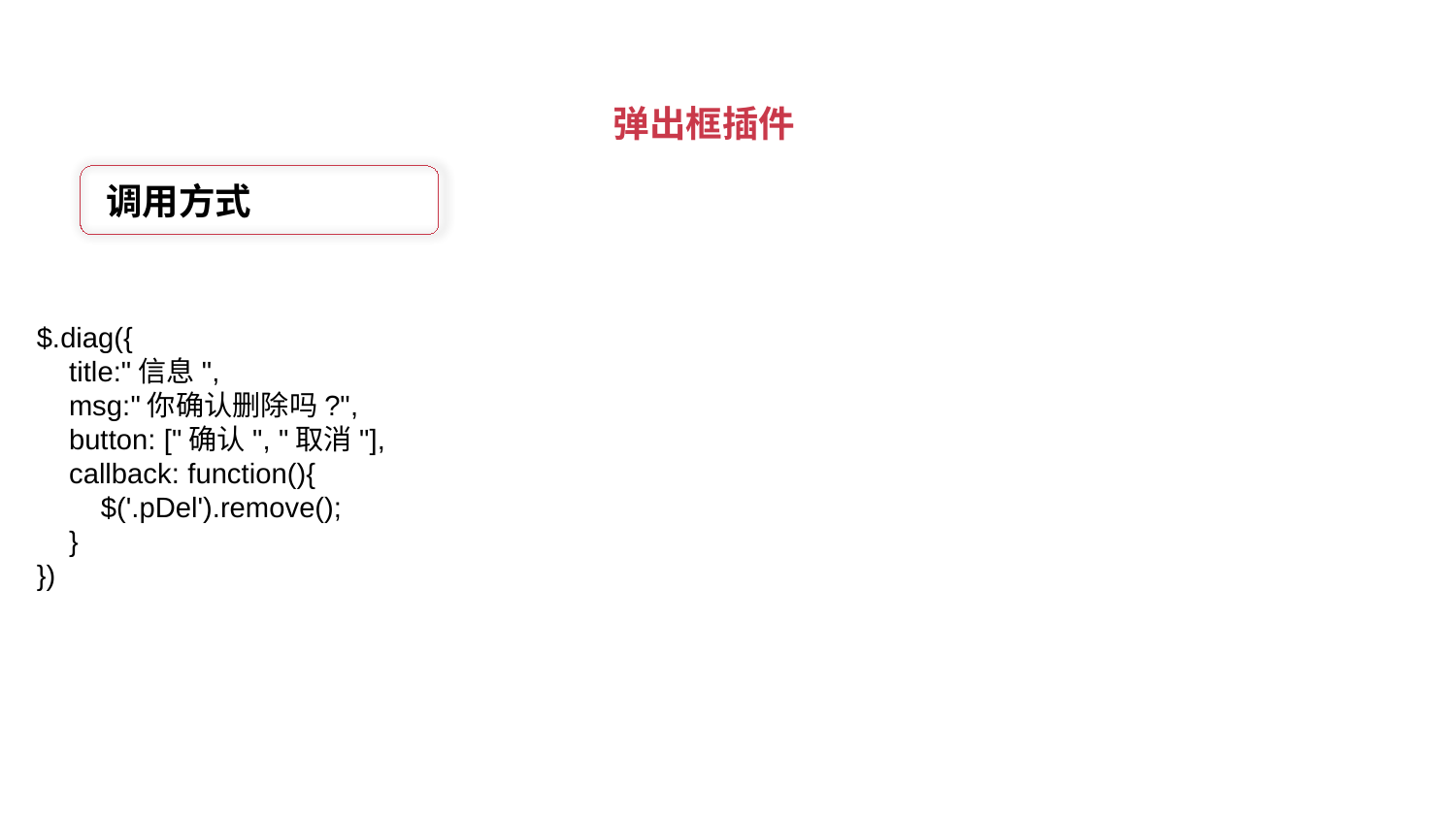

弹出框插件

调用方式
$.diag({
    title:"信息",
    msg:"你确认删除吗?",
    button: ["确认", "取消"],
    callback: function(){
        $('.pDel').remove();
    }
})